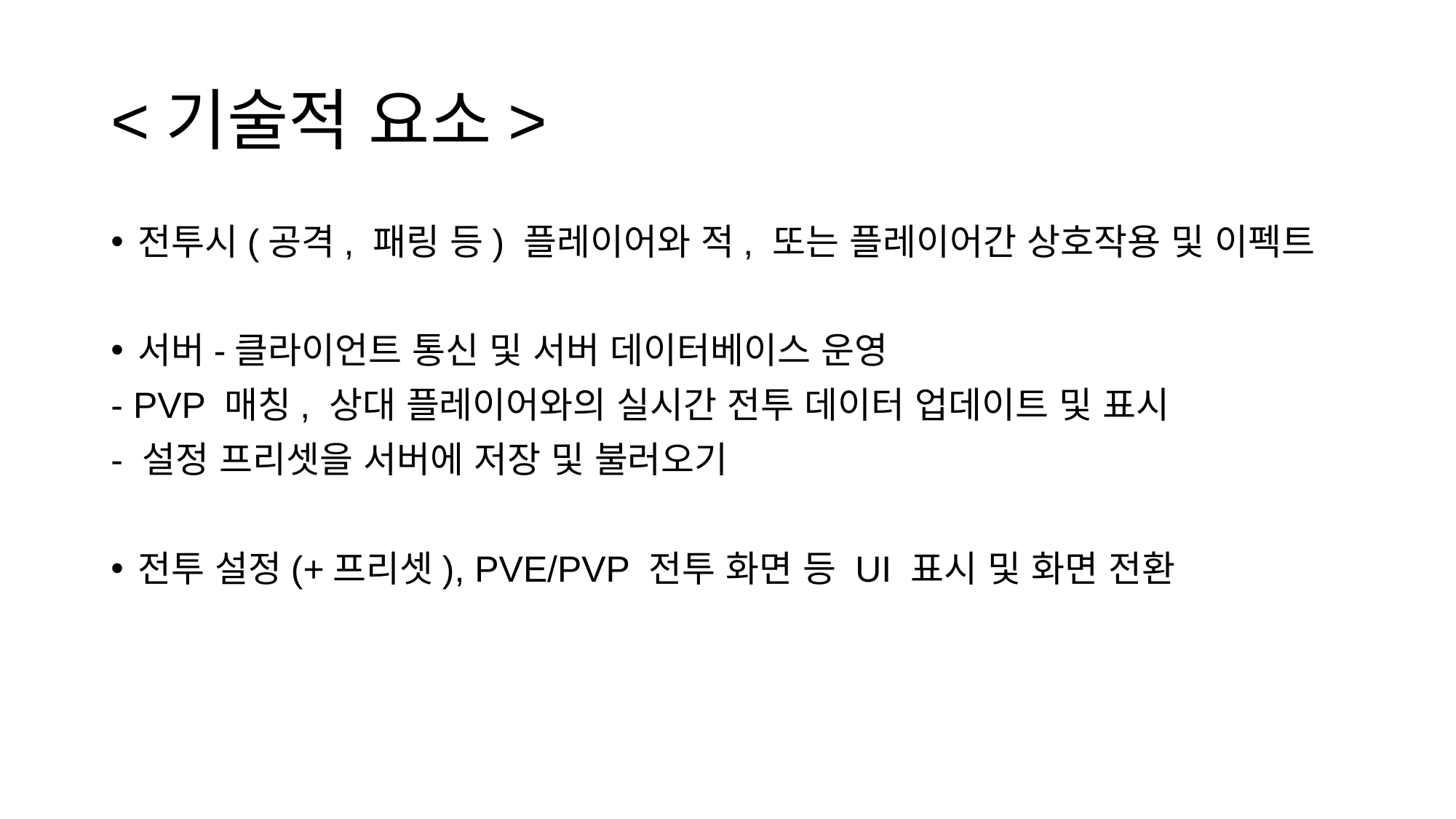

# <기술적 요소>
전투시(공격, 패링 등) 플레이어와 적, 또는 플레이어간 상호작용 및 이펙트

서버-클라이언트 통신 및 서버 데이터베이스 운영
- PVP 매칭, 상대 플레이어와의 실시간 전투 데이터 업데이트 및 표시
- 설정 프리셋을 서버에 저장 및 불러오기

전투 설정(+프리셋), PVE/PVP 전투 화면 등 UI 표시 및 화면 전환